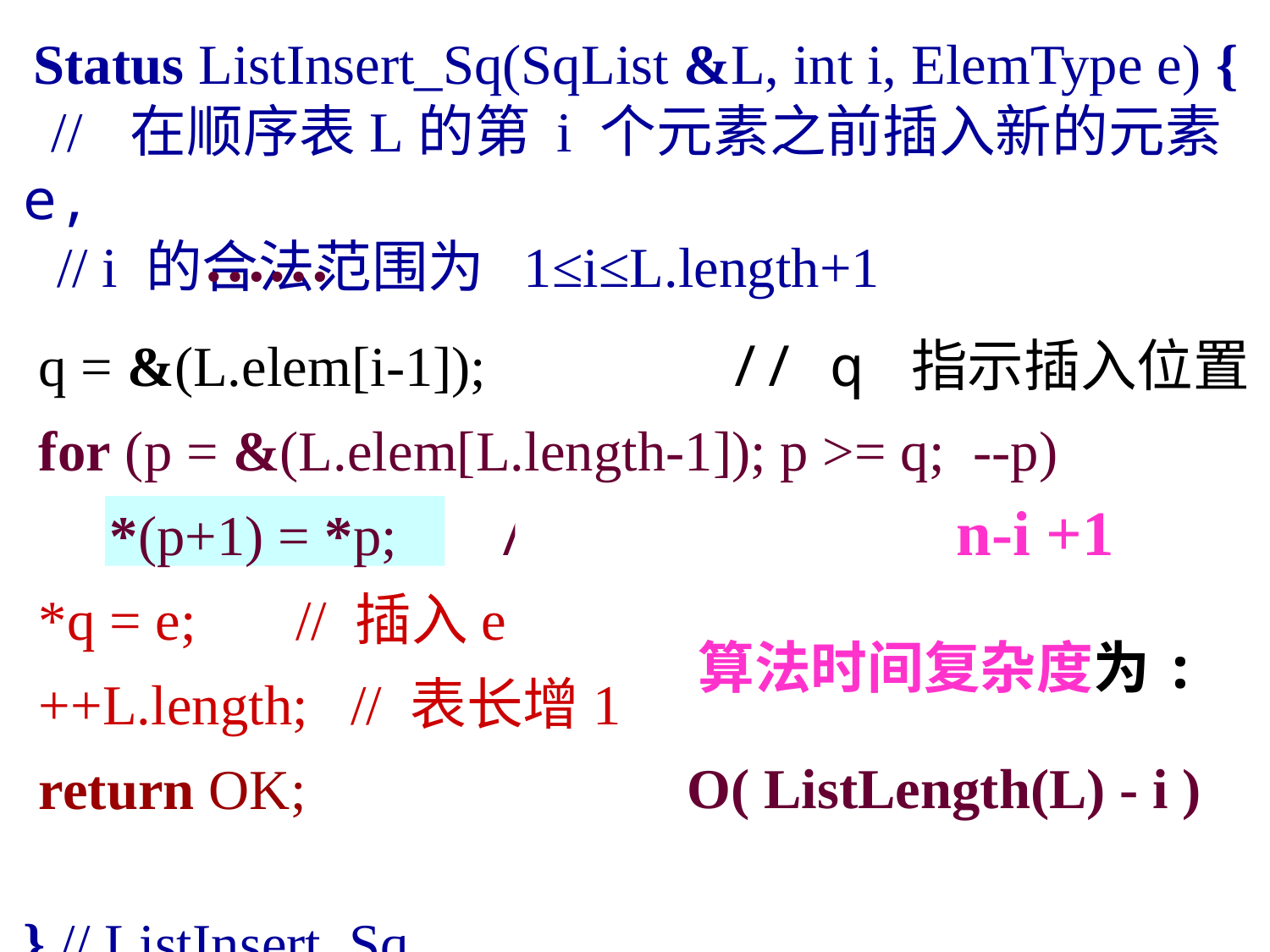

Status ListInsert_Sq(SqList &L, int i, ElemType e) {
  // 在顺序表L的第 i 个元素之前插入新的元素e,
 // i 的合法范围为  1≤i≤L.length+1

} // ListInsert_Sq
……
q = &(L.elem[i-1]);                 // q 指示插入位置
for (p = &(L.elem[L.length-1]); p >= q;  --p)
     *(p+1) = *p;       // 插入位置及之后的元素右移
*q = e;       // 插入e
++L.length;   // 表长增1
return OK;
                           n-i +1

算法时间复杂度为:
O( ListLength(L) - i )